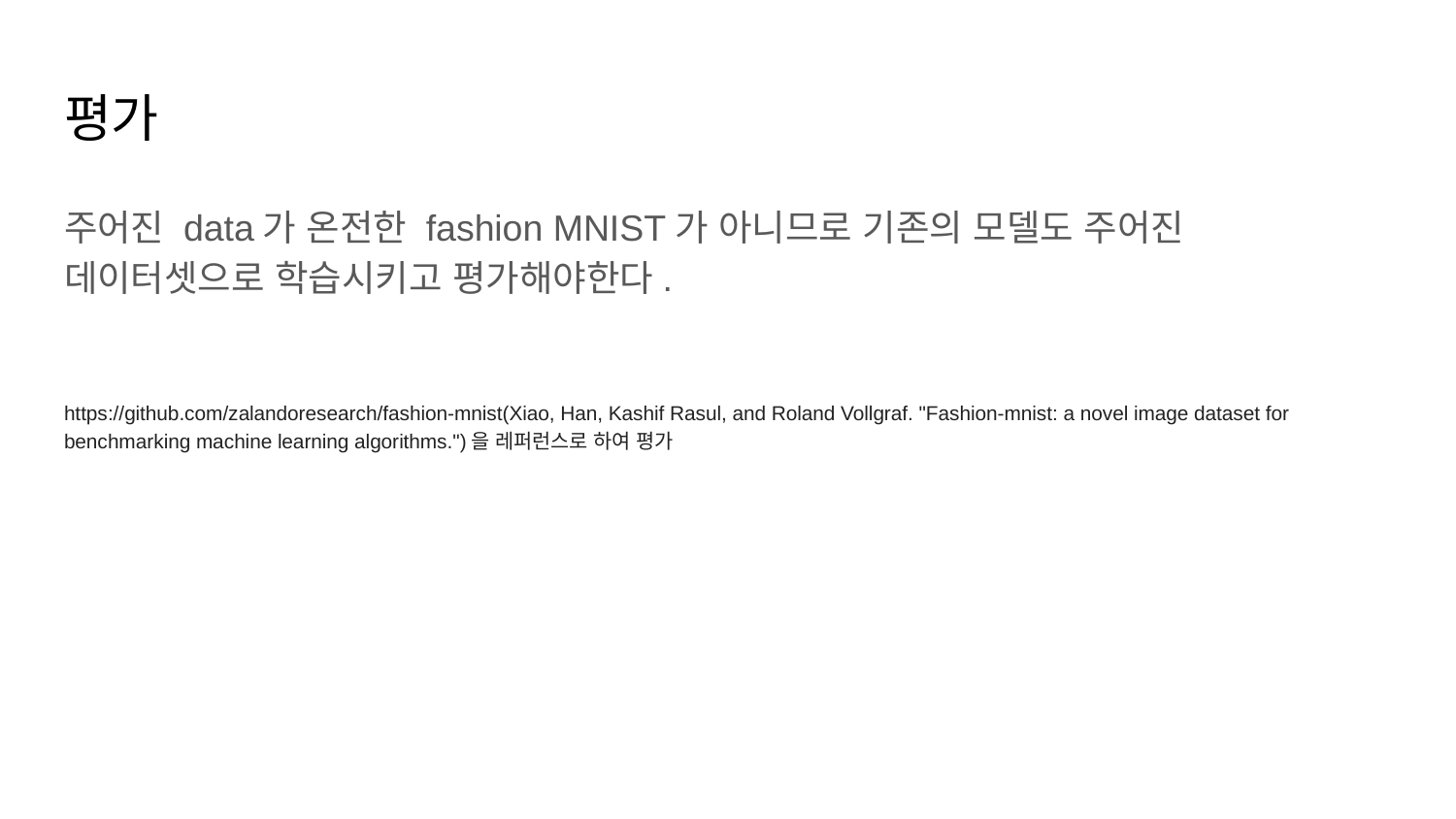

# 평가
주어진 data가 온전한 fashion MNIST가 아니므로 기존의 모델도 주어진 데이터셋으로 학습시키고 평가해야한다.

https://github.com/zalandoresearch/fashion-mnist(Xiao, Han, Kashif Rasul, and Roland Vollgraf. "Fashion-mnist: a novel image dataset for benchmarking machine learning algorithms.")을 레퍼런스로 하여 평가